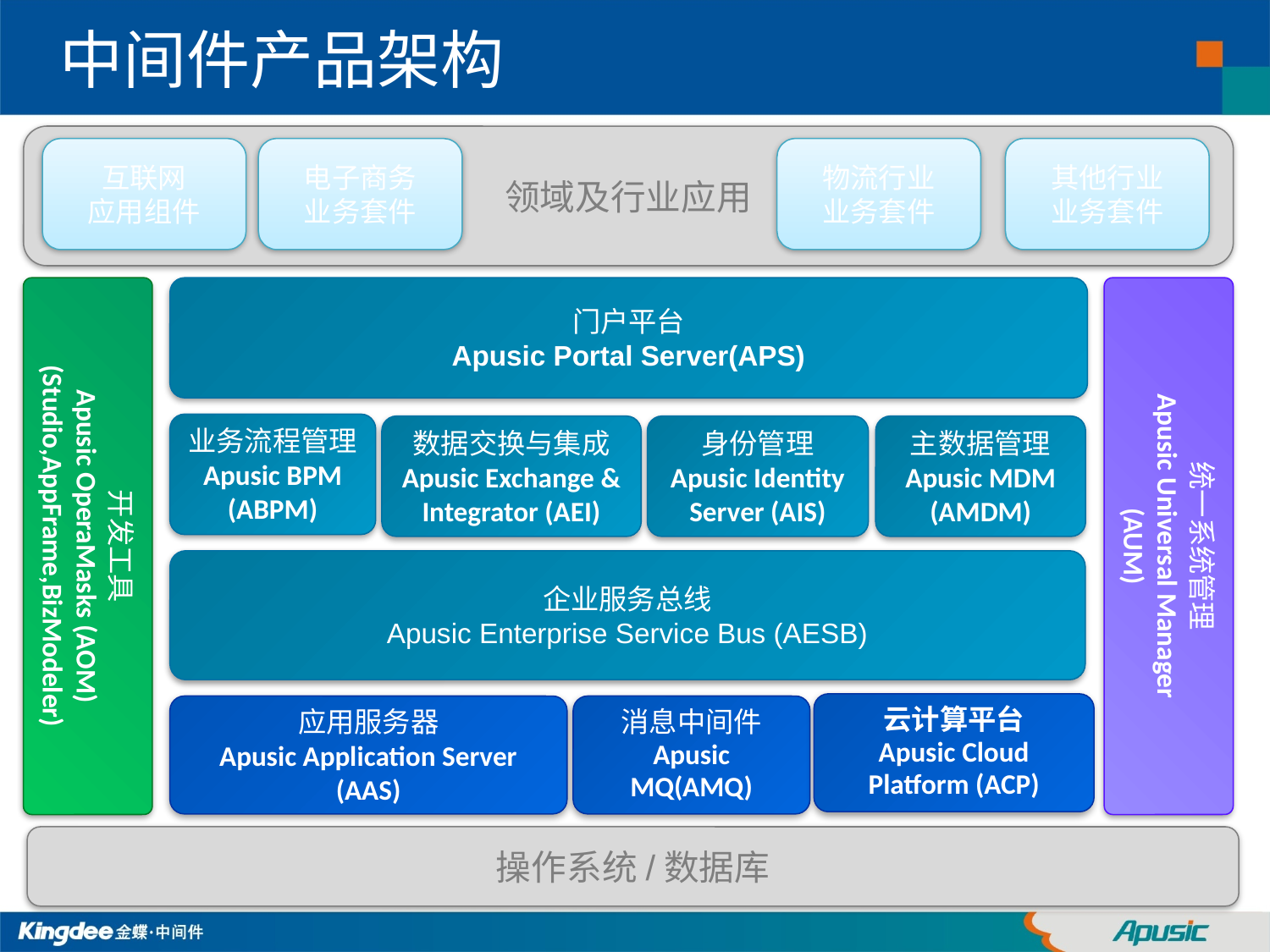

# 中间件产品架构
领域及行业应用
互联网
应用组件
电子商务
业务套件
物流行业
业务套件
其他行业
业务套件
门户平台
Apusic Portal Server(APS)
业务流程管理
Apusic BPM
(ABPM)
数据交换与集成
Apusic Exchange & Integrator (AEI)
身份管理
Apusic Identity Server (AIS)
主数据管理
Apusic MDM (AMDM)
开发工具
Apusic OperaMasks (AOM)
(Studio,AppFrame,BizModeler)
统一系统管理
Apusic Universal Manager
(AUM)
企业服务总线
Apusic Enterprise Service Bus (AESB)
云计算平台
Apusic Cloud Platform (ACP)
应用服务器
Apusic Application Server (AAS)
消息中间件
Apusic MQ(AMQ)
操作系统/数据库